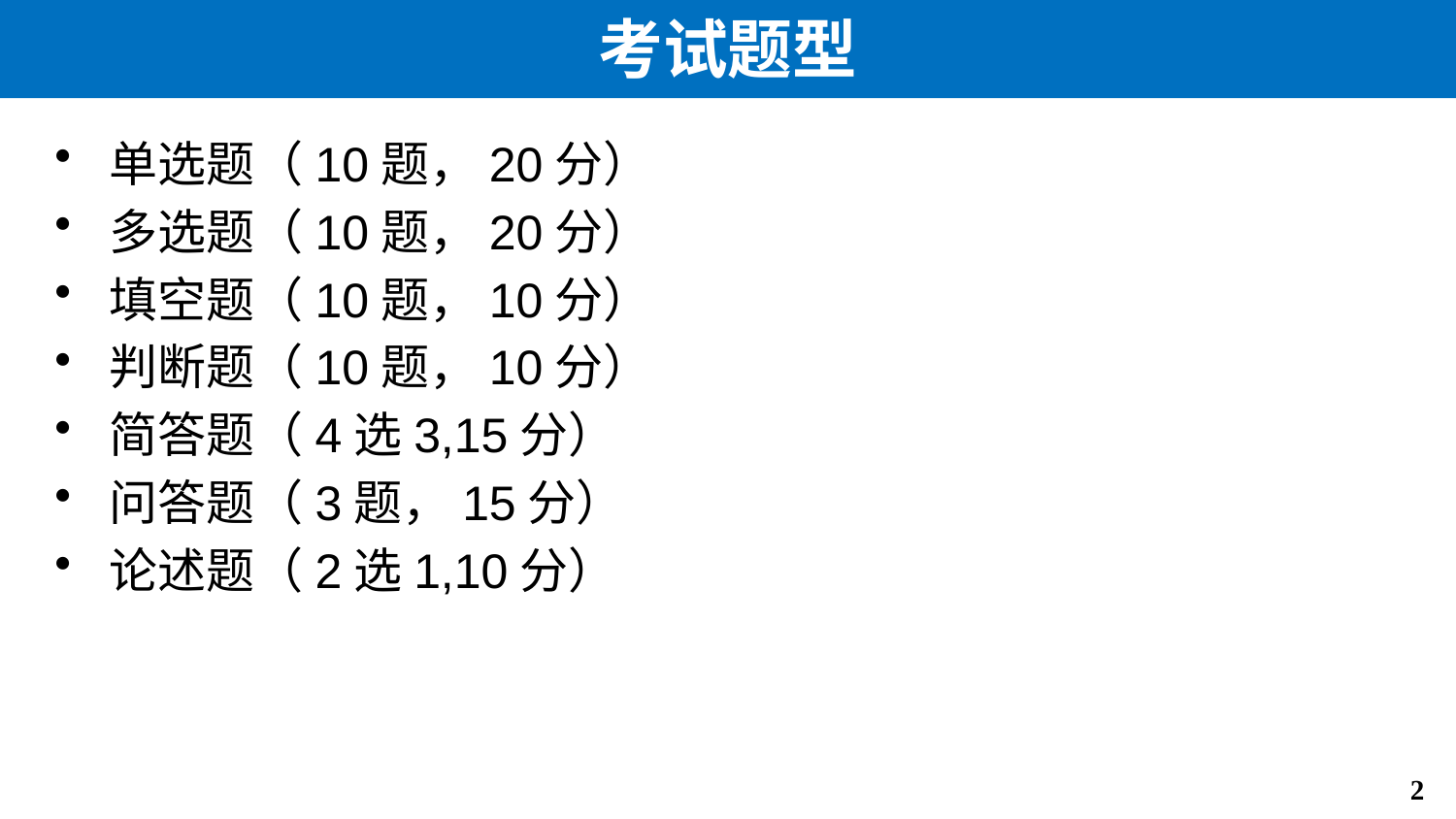

# 考试题型
单选题（10题，20分）
多选题（10题，20分）
填空题（10题，10分）
判断题（10题，10分）
简答题（4选3,15分）
问答题（3题，15分）
论述题（2选1,10分）